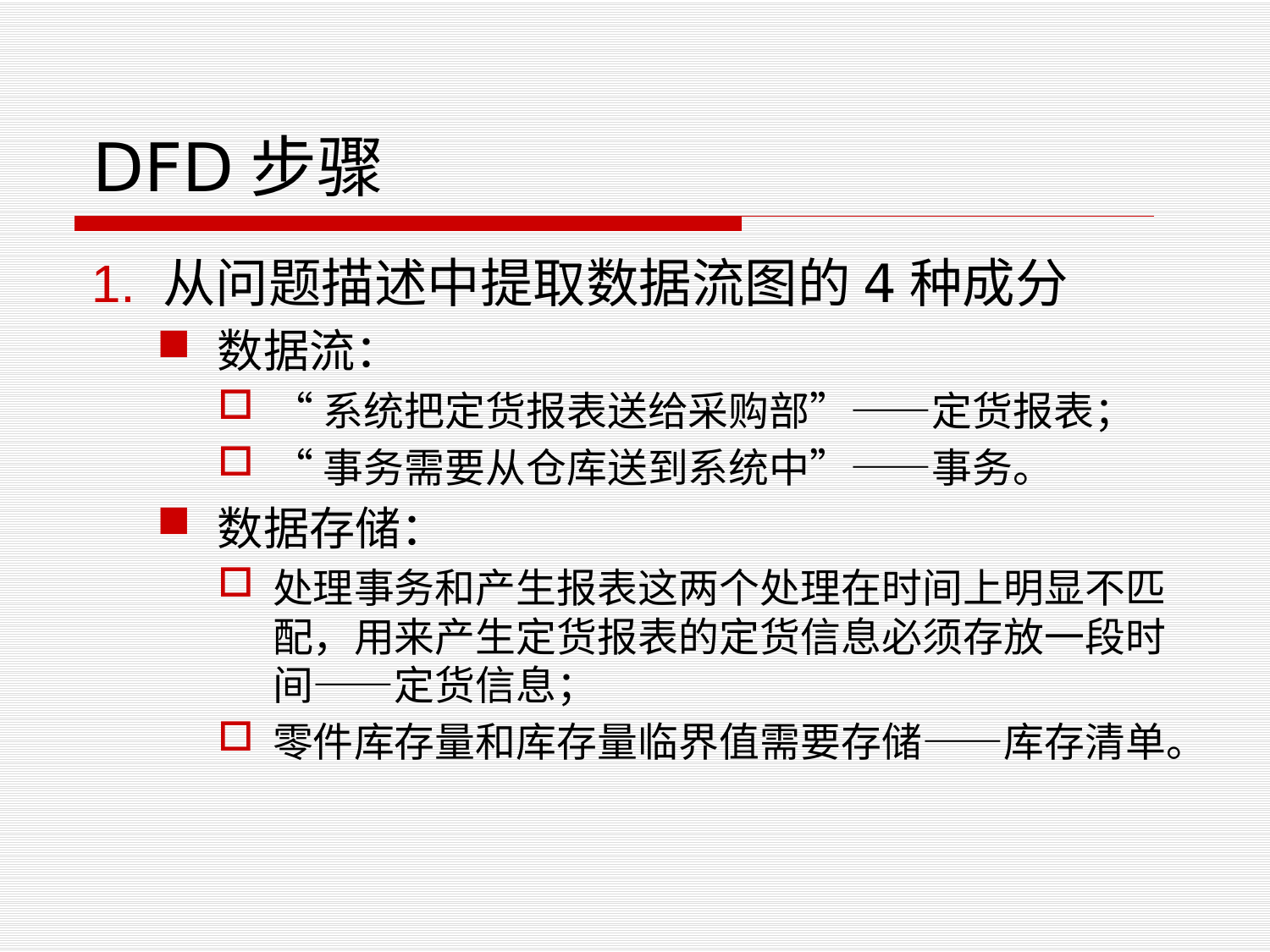

# DFD步骤
从问题描述中提取数据流图的4种成分
数据流：
“系统把定货报表送给采购部”——定货报表；
“事务需要从仓库送到系统中”——事务。
数据存储：
处理事务和产生报表这两个处理在时间上明显不匹配，用来产生定货报表的定货信息必须存放一段时间——定货信息；
零件库存量和库存量临界值需要存储——库存清单。